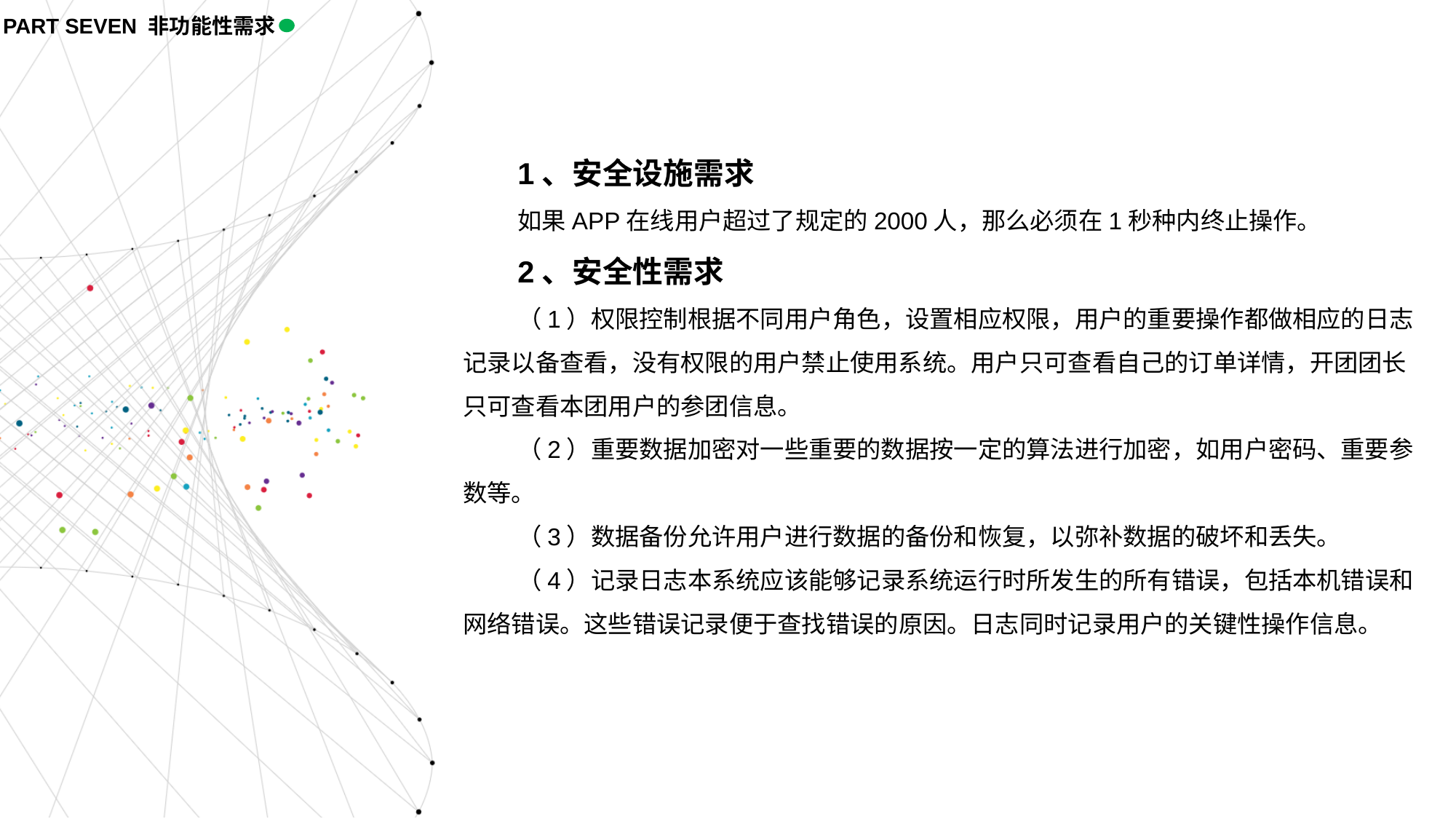

PART SEVEN 非功能性需求

1、安全设施需求
如果APP在线用户超过了规定的2000人，那么必须在1秒种内终止操作。
2、安全性需求
（1）权限控制根据不同用户角色，设置相应权限，用户的重要操作都做相应的日志记录以备查看，没有权限的用户禁止使用系统。用户只可查看自己的订单详情，开团团长只可查看本团用户的参团信息。
（2）重要数据加密对一些重要的数据按一定的算法进行加密，如用户密码、重要参数等。
（3）数据备份允许用户进行数据的备份和恢复，以弥补数据的破坏和丢失。
（4）记录日志本系统应该能够记录系统运行时所发生的所有错误，包括本机错误和网络错误。这些错误记录便于查找错误的原因。日志同时记录用户的关键性操作信息。